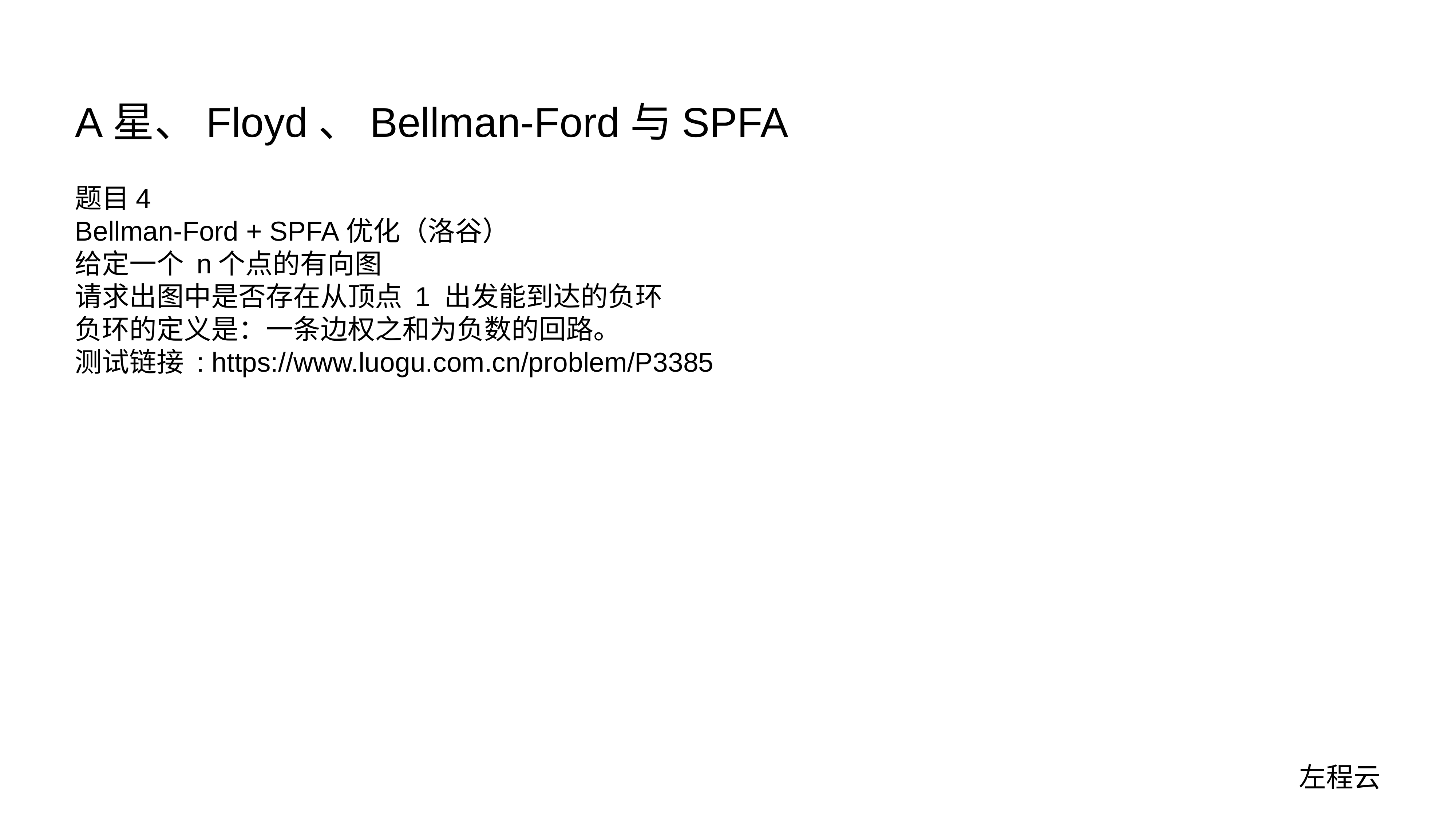

# A星、Floyd、Bellman-Ford与SPFA
题目4
Bellman-Ford + SPFA优化（洛谷）
给定一个 n个点的有向图
请求出图中是否存在从顶点 1 出发能到达的负环
负环的定义是：一条边权之和为负数的回路。
测试链接 : https://www.luogu.com.cn/problem/P3385
左程云